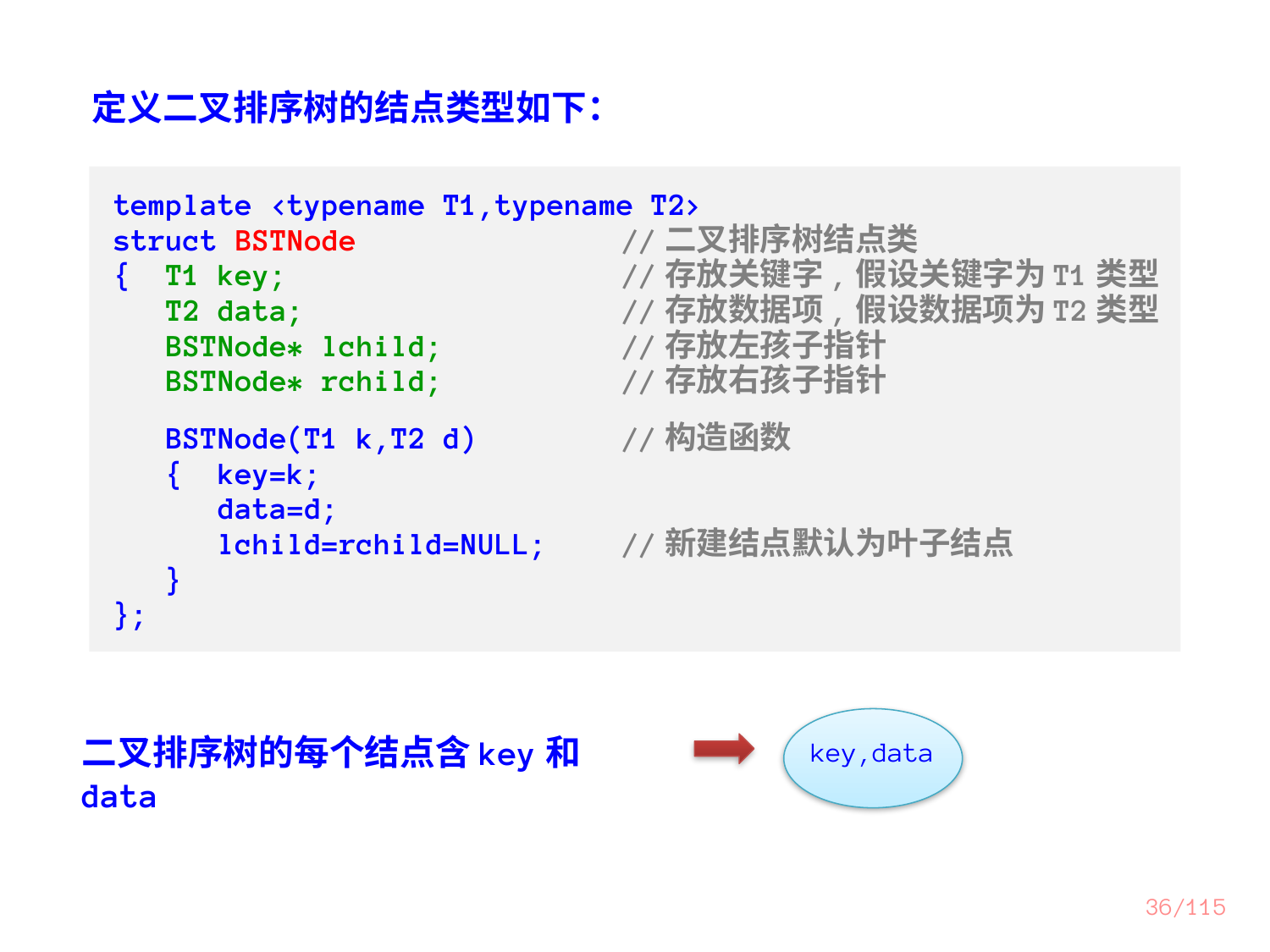

定义二叉排序树的结点类型如下：
template <typename T1,typename T2>
struct BSTNode			//二叉排序树结点类
{  T1 key;			//存放关键字,假设关键字为T1类型
   T2 data;			//存放数据项,假设数据项为T2类型
   BSTNode* lchild;		//存放左孩子指针
   BSTNode* rchild;		//存放右孩子指针
   BSTNode(T1 k,T2 d)		//构造函数
   {  key=k;
      data=d;
      lchild=rchild=NULL;	//新建结点默认为叶子结点
   }
};
key,data
二叉排序树的每个结点含key和data

36/115